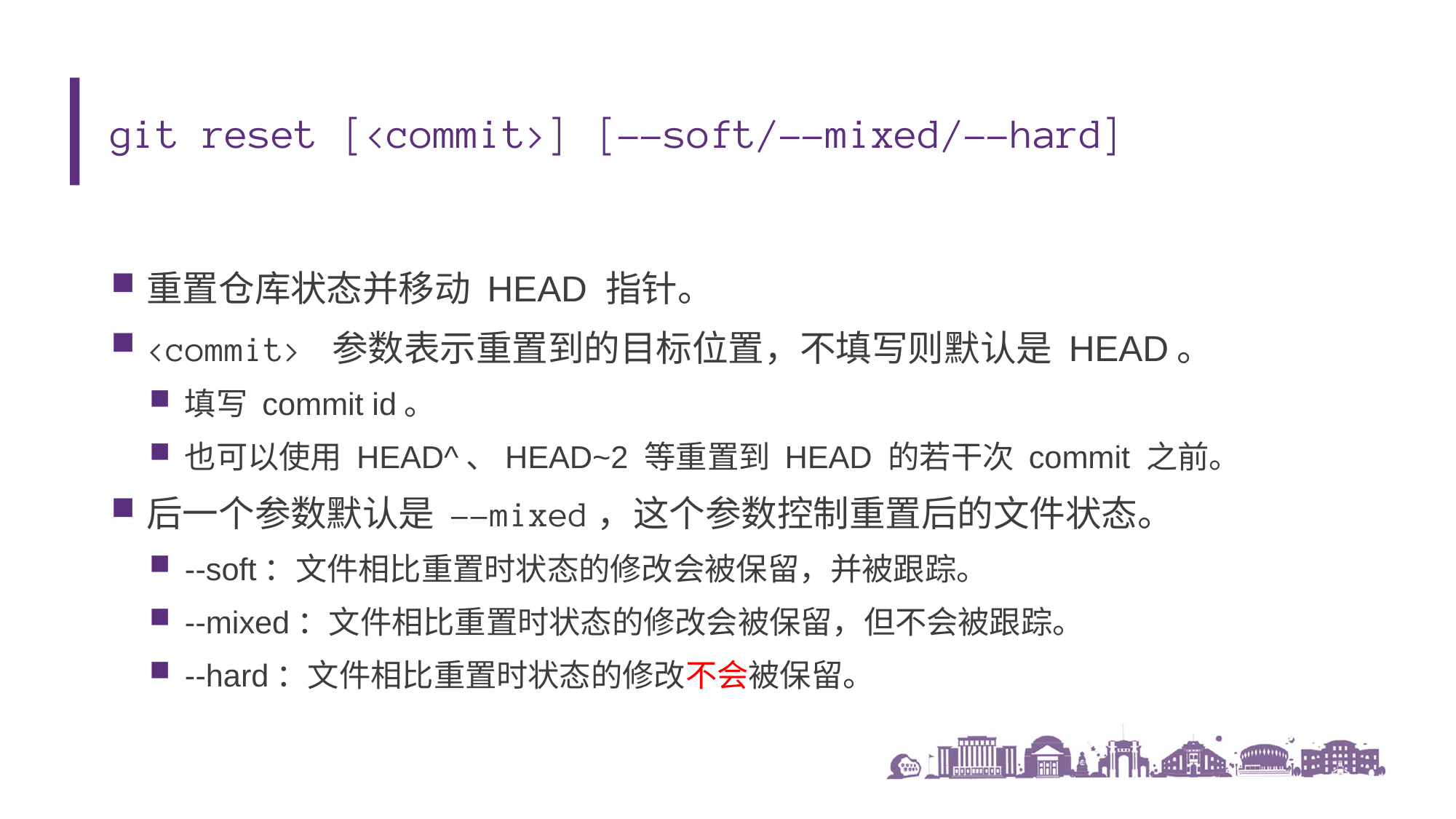

# git reset [<commit>] [--soft/--mixed/--hard]
重置仓库状态并移动 HEAD 指针。
<commit> 参数表示重置到的目标位置，不填写则默认是 HEAD。
填写 commit id。
也可以使用 HEAD^、HEAD~2 等重置到 HEAD 的若干次 commit 之前。
后一个参数默认是 --mixed，这个参数控制重置后的文件状态。
--soft：文件相比重置时状态的修改会被保留，并被跟踪。
--mixed：文件相比重置时状态的修改会被保留，但不会被跟踪。
--hard：文件相比重置时状态的修改不会被保留。